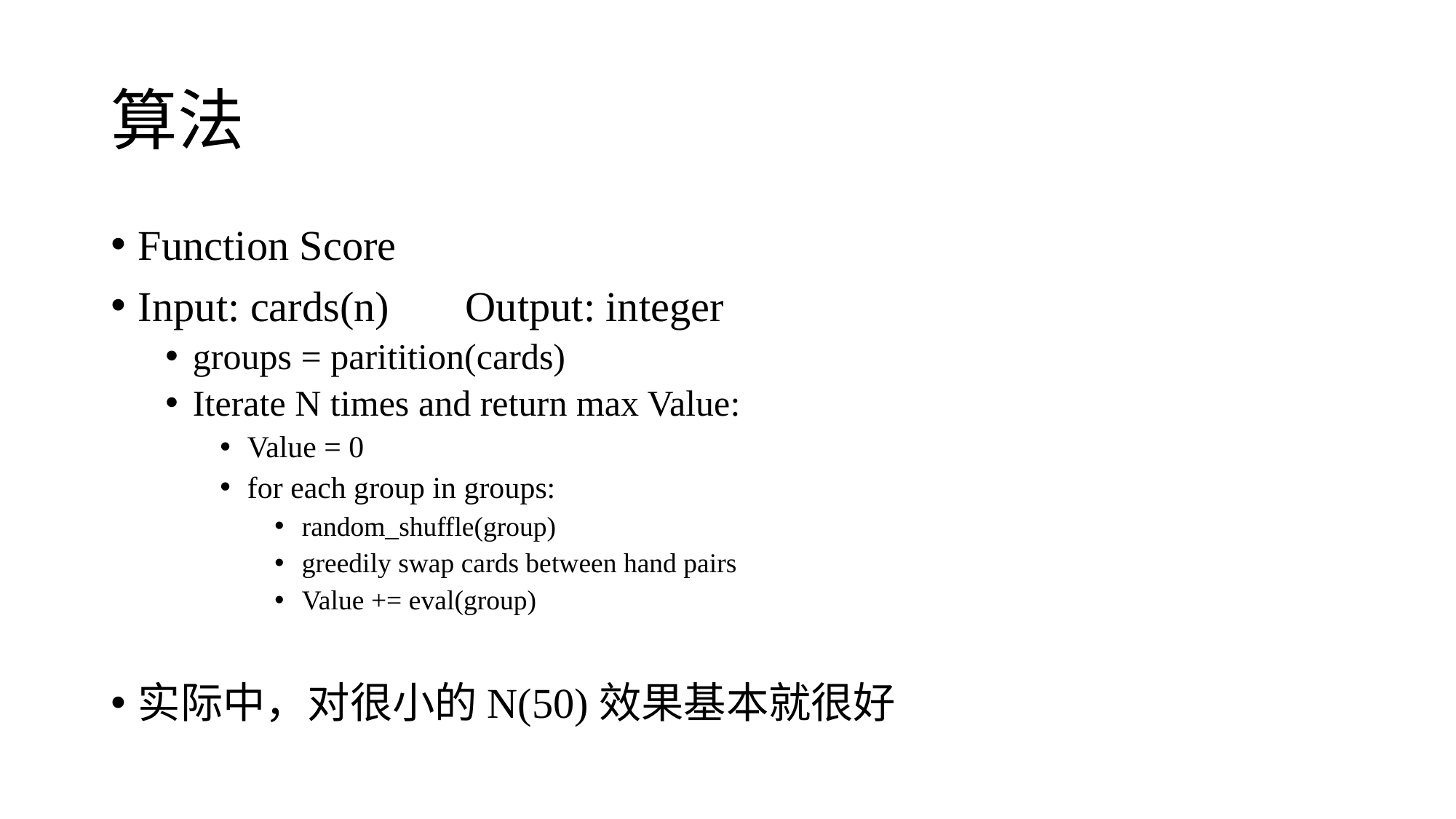

# 算法
Function Score
Input: cards(n)	Output: integer
groups = paritition(cards)
Iterate N times and return max Value:
Value = 0
for each group in groups:
random_shuffle(group)
greedily swap cards between hand pairs
Value += eval(group)

实际中，对很小的N(50)效果基本就很好